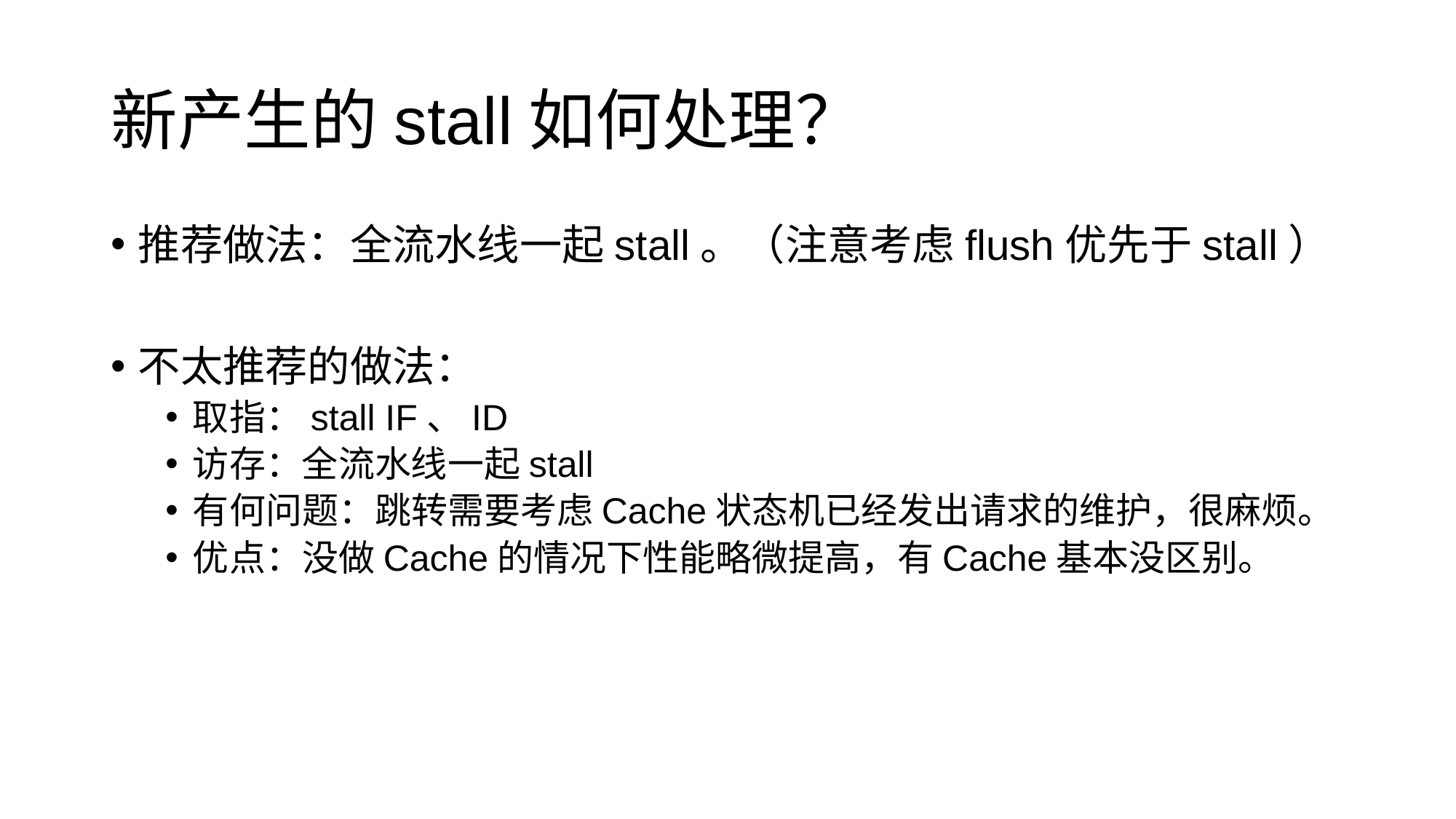

# 新产生的stall如何处理？
推荐做法：全流水线一起stall。（注意考虑flush优先于stall）

不太推荐的做法：
取指：stall IF、ID
访存：全流水线一起stall
有何问题：跳转需要考虑Cache状态机已经发出请求的维护，很麻烦。
优点：没做Cache的情况下性能略微提高，有Cache基本没区别。